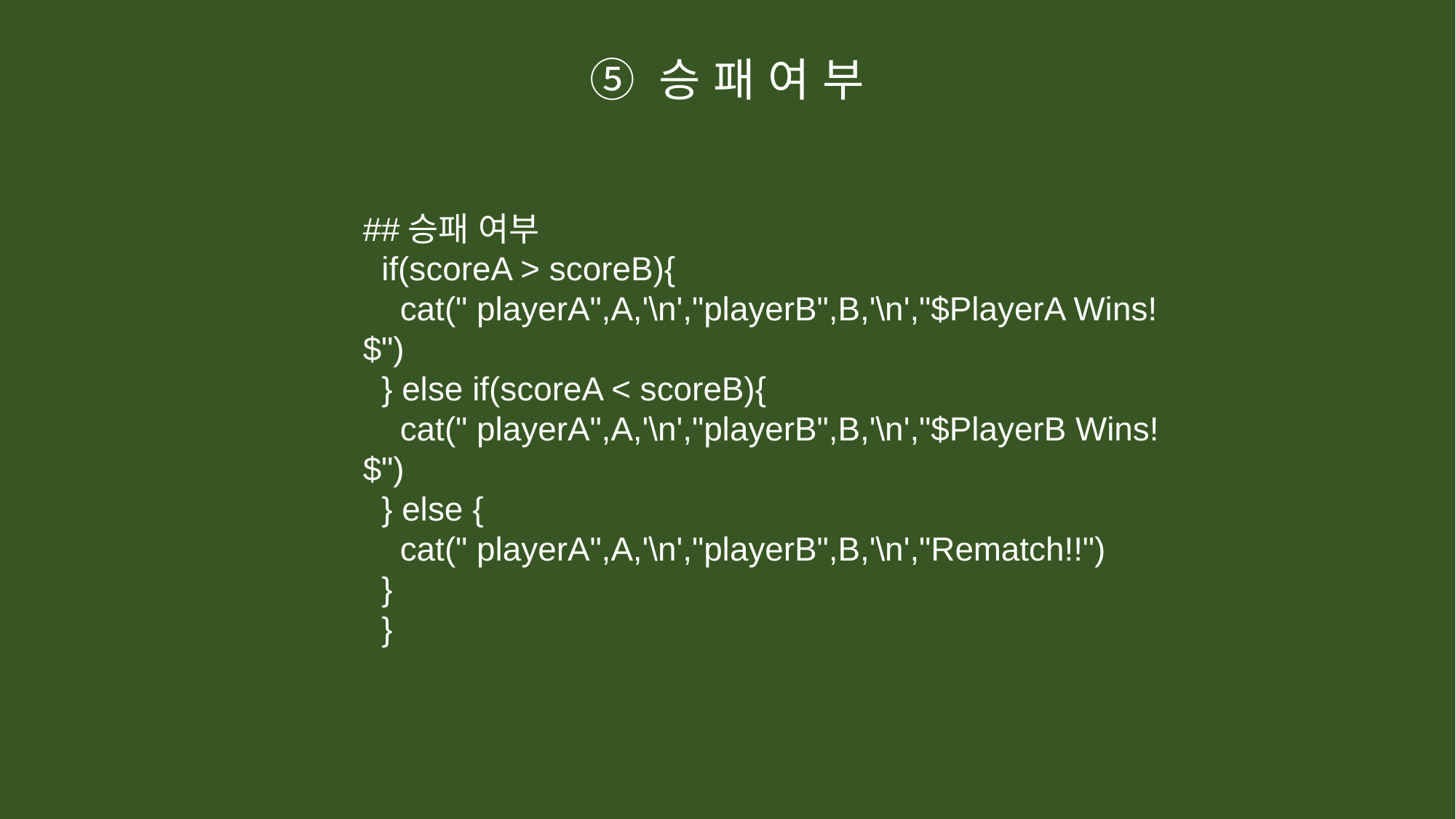

⑤ 승 패 여 부
##승패 여부
  if(scoreA > scoreB){
    cat(" playerA",A,'\n',"playerB",B,'\n',"$PlayerA Wins!$")
  } else if(scoreA < scoreB){
    cat(" playerA",A,'\n',"playerB",B,'\n',"$PlayerB Wins!$")
  } else {
    cat(" playerA",A,'\n',"playerB",B,'\n',"Rematch!!")
  }
  }